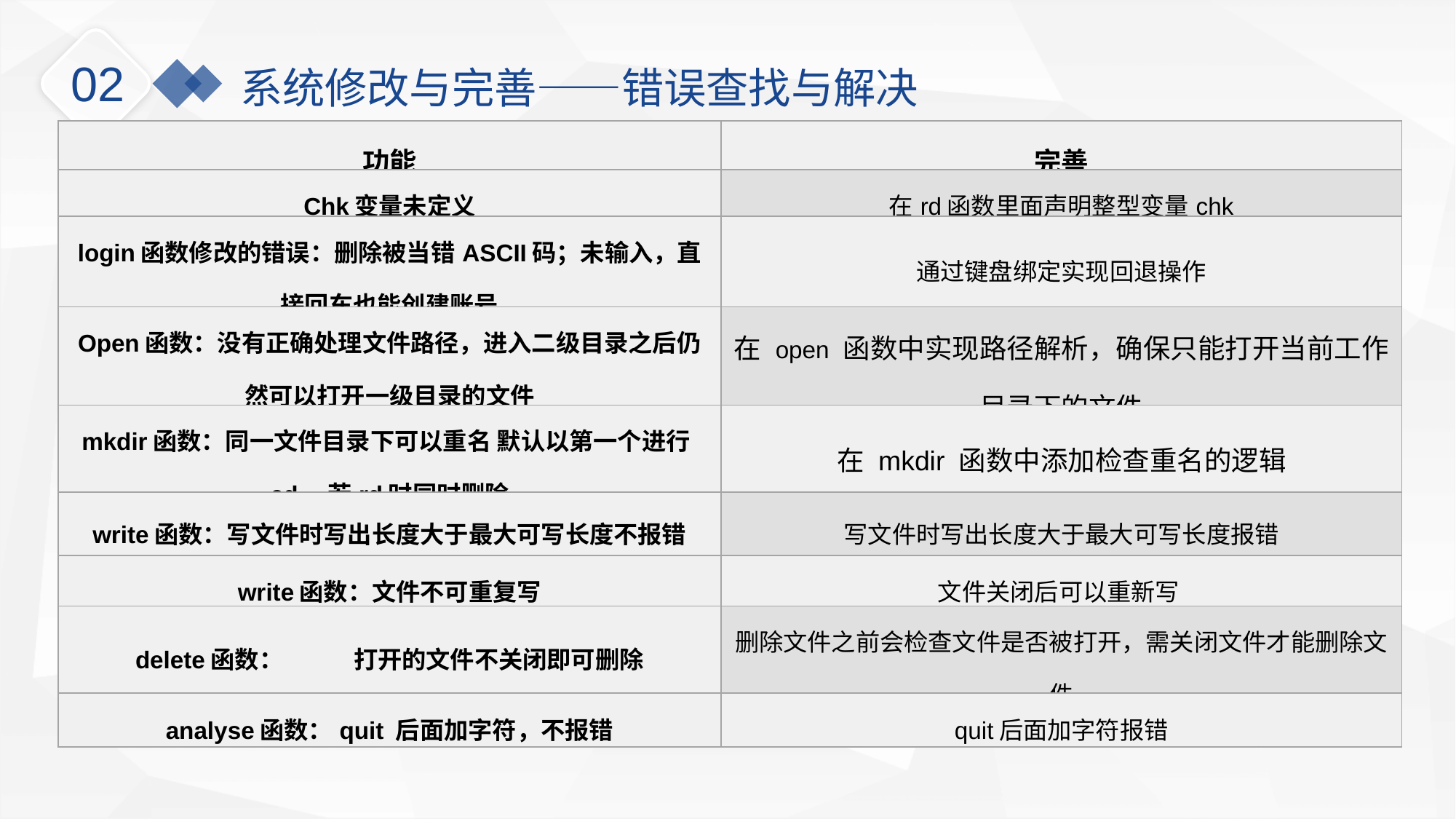

02
系统修改与完善——错误查找与解决

| 功能 | 完善 |
| --- | --- |
| Chk变量未定义 | 在rd函数里面声明整型变量chk |
| login函数修改的错误：删除被当错ASCII码；未输入，直接回车也能创建账号 | 通过键盘绑定实现回退操作 |
| Open函数：没有正确处理文件路径，进入二级目录之后仍然可以打开一级目录的文件 | 在 open 函数中实现路径解析，确保只能打开当前工作目录下的文件 |
| mkdir函数：同一文件目录下可以重名 默认以第一个进行cd，若rd时同时删除 | 在 mkdir 函数中添加检查重名的逻辑 |
| write函数：写文件时写出长度大于最大可写长度不报错 | 写文件时写出长度大于最大可写长度报错 |
| write函数：文件不可重复写 | 文件关闭后可以重新写 |
| delete函数： 打开的文件不关闭即可删除 | 删除文件之前会检查文件是否被打开，需关闭文件才能删除文件 |
| analyse函数：quit 后面加字符，不报错 | quit后面加字符报错 |